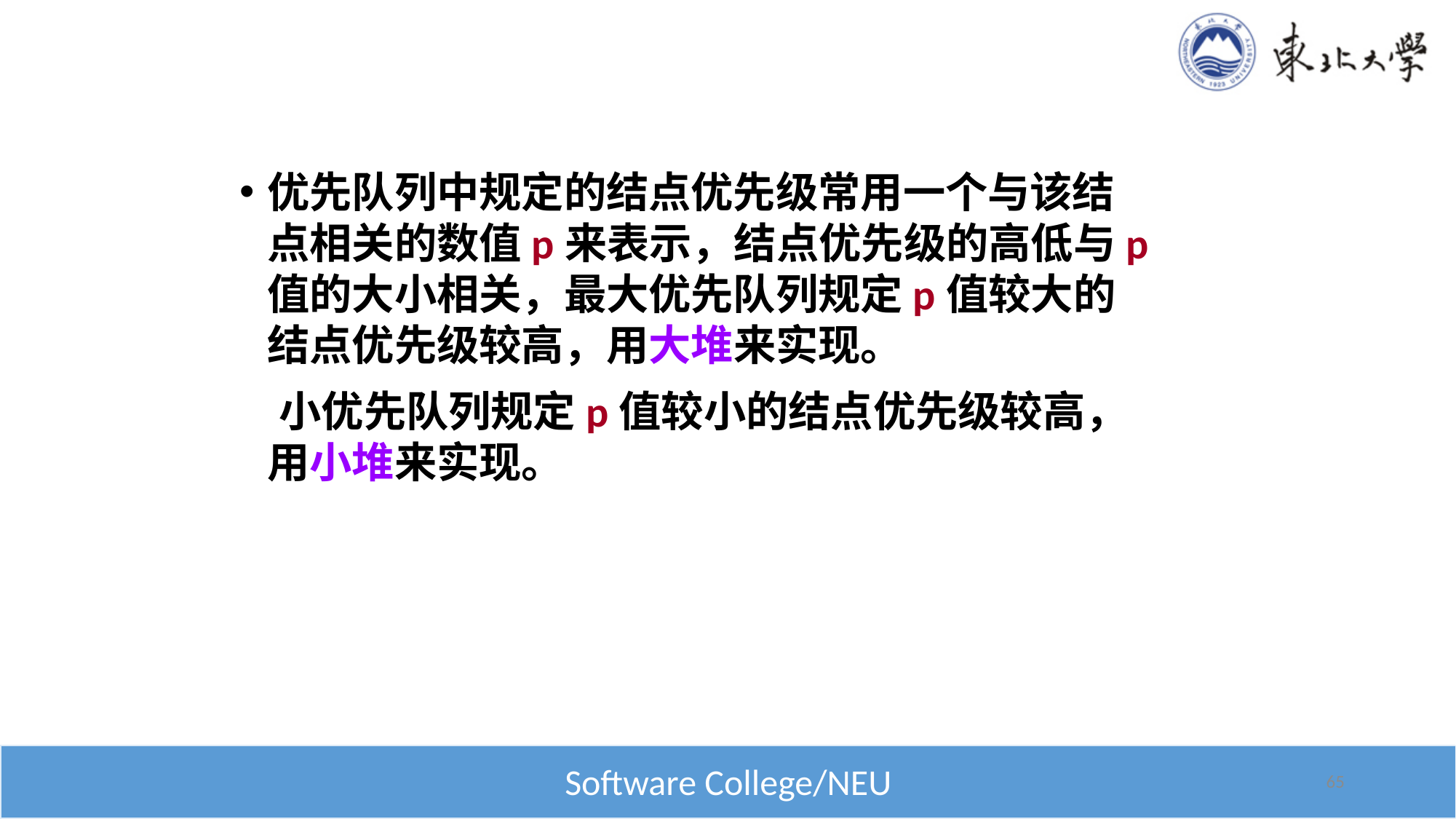

优先队列中规定的结点优先级常用一个与该结点相关的数值p来表示，结点优先级的高低与p值的大小相关，最大优先队列规定p值较大的结点优先级较高，用大堆来实现。
   小优先队列规定p值较小的结点优先级较高，用小堆来实现。
65